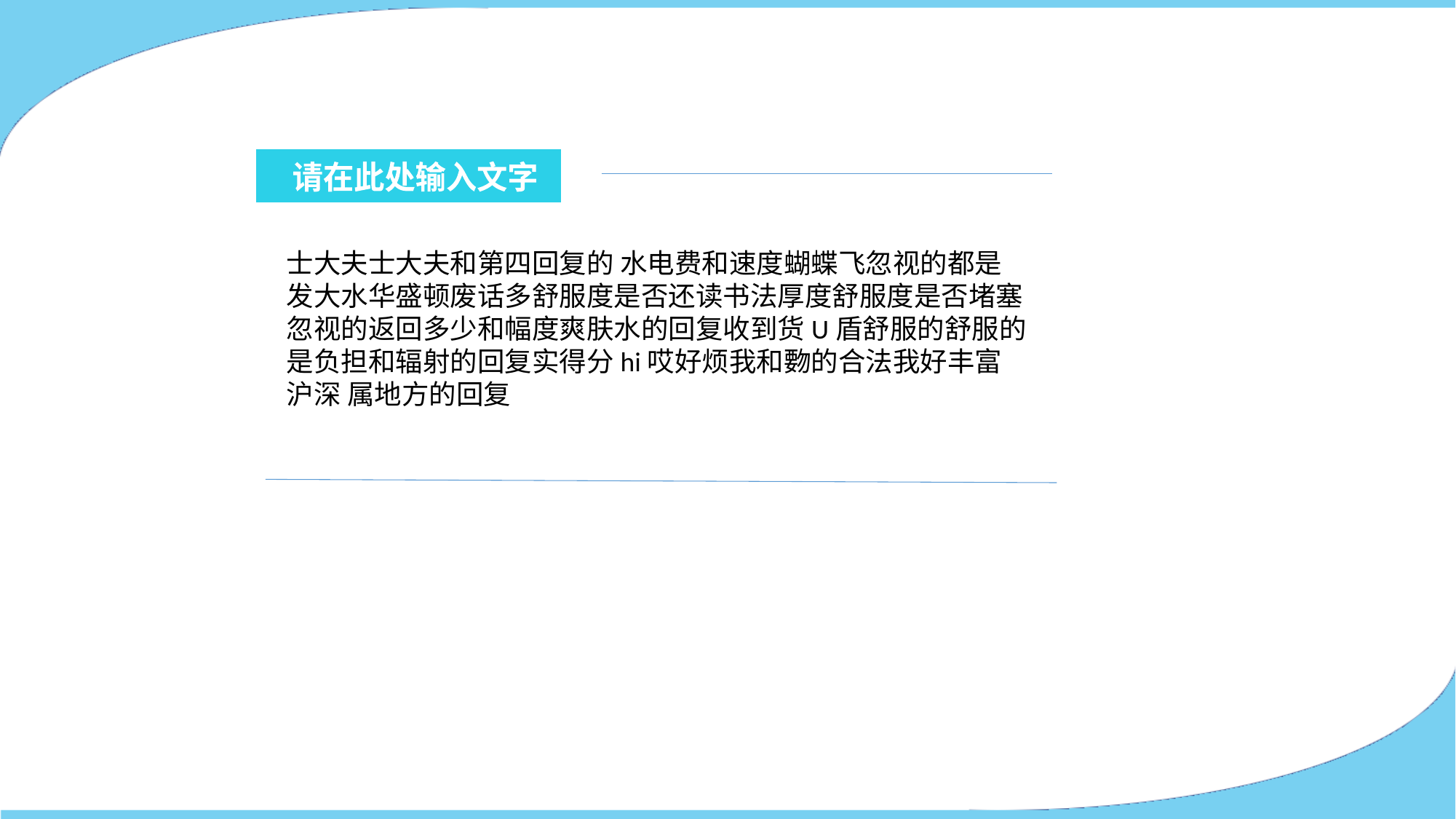

请在此处输入文字
士大夫士大夫和第四回复的 水电费和速度蝴蝶飞忽视的都是发大水华盛顿废话多舒服度是否还读书法厚度舒服度是否堵塞忽视的返回多少和幅度爽肤水的回复收到货U盾舒服的舒服的是负担和辐射的回复实得分hi哎好烦我和覅的合法我好丰富沪深 属地方的回复